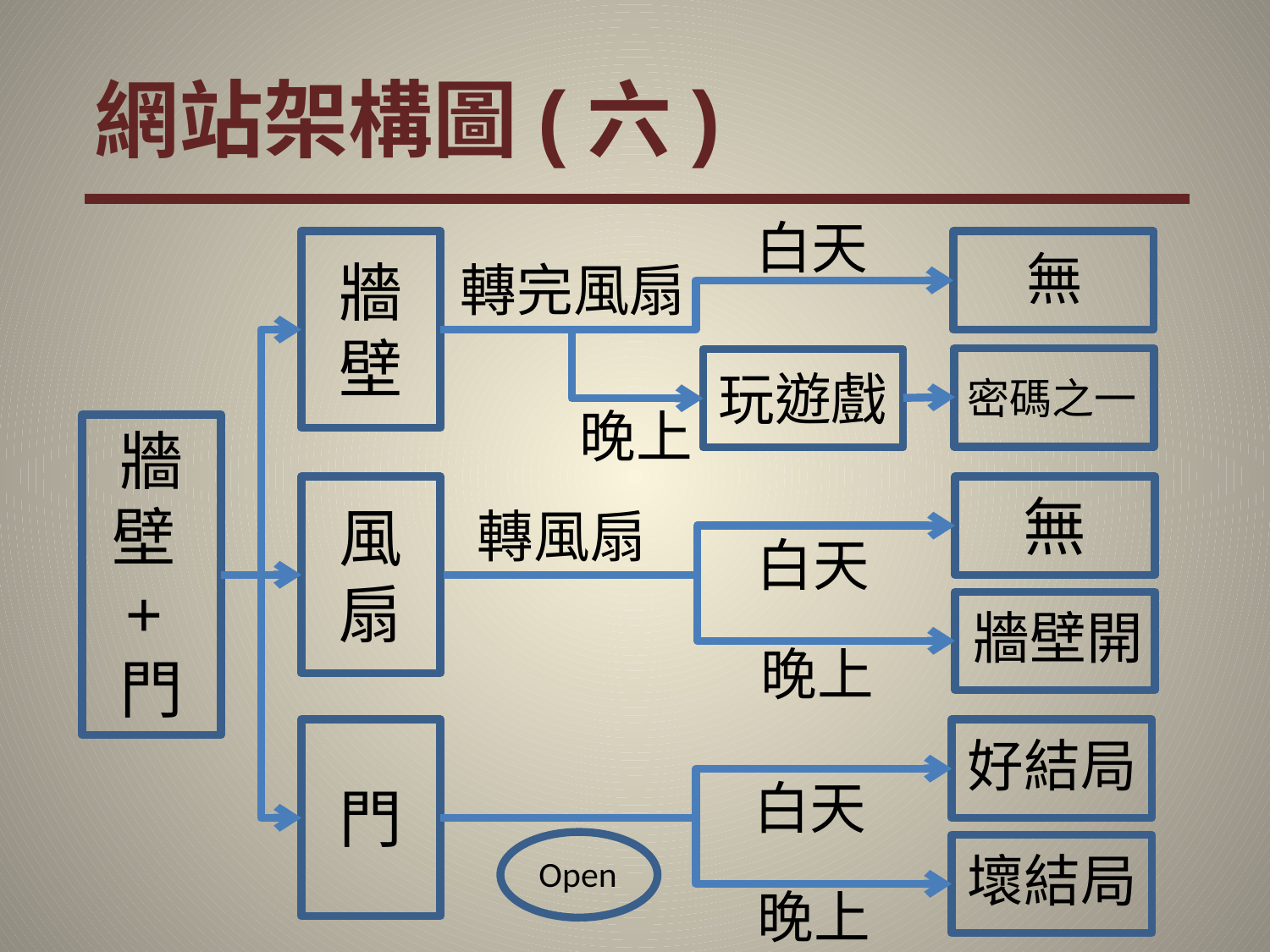

網站架構圖(六)
白天

無
牆壁
轉完風扇

玩遊戲
密碼之一
晚上

牆壁+門

無
風扇
轉風扇
白天

牆壁開
晚上

好結局
白天
門

壞結局
 Open
晚上